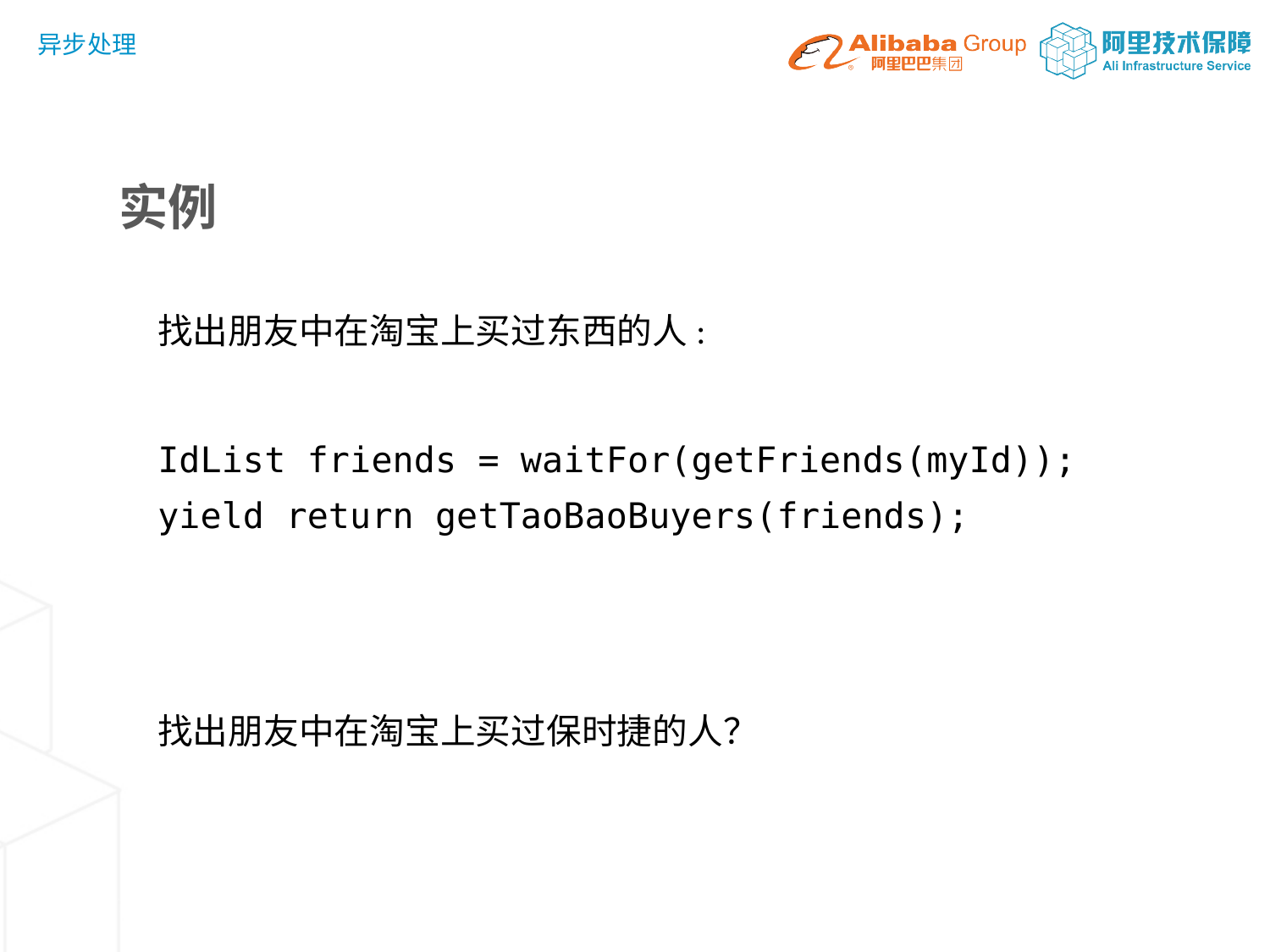

异步处理
实例
找出朋友中在淘宝上买过东西的人:
IdList friends = waitFor(getFriends(myId));
yield return getTaoBaoBuyers(friends);

找出朋友中在淘宝上买过保时捷的人？